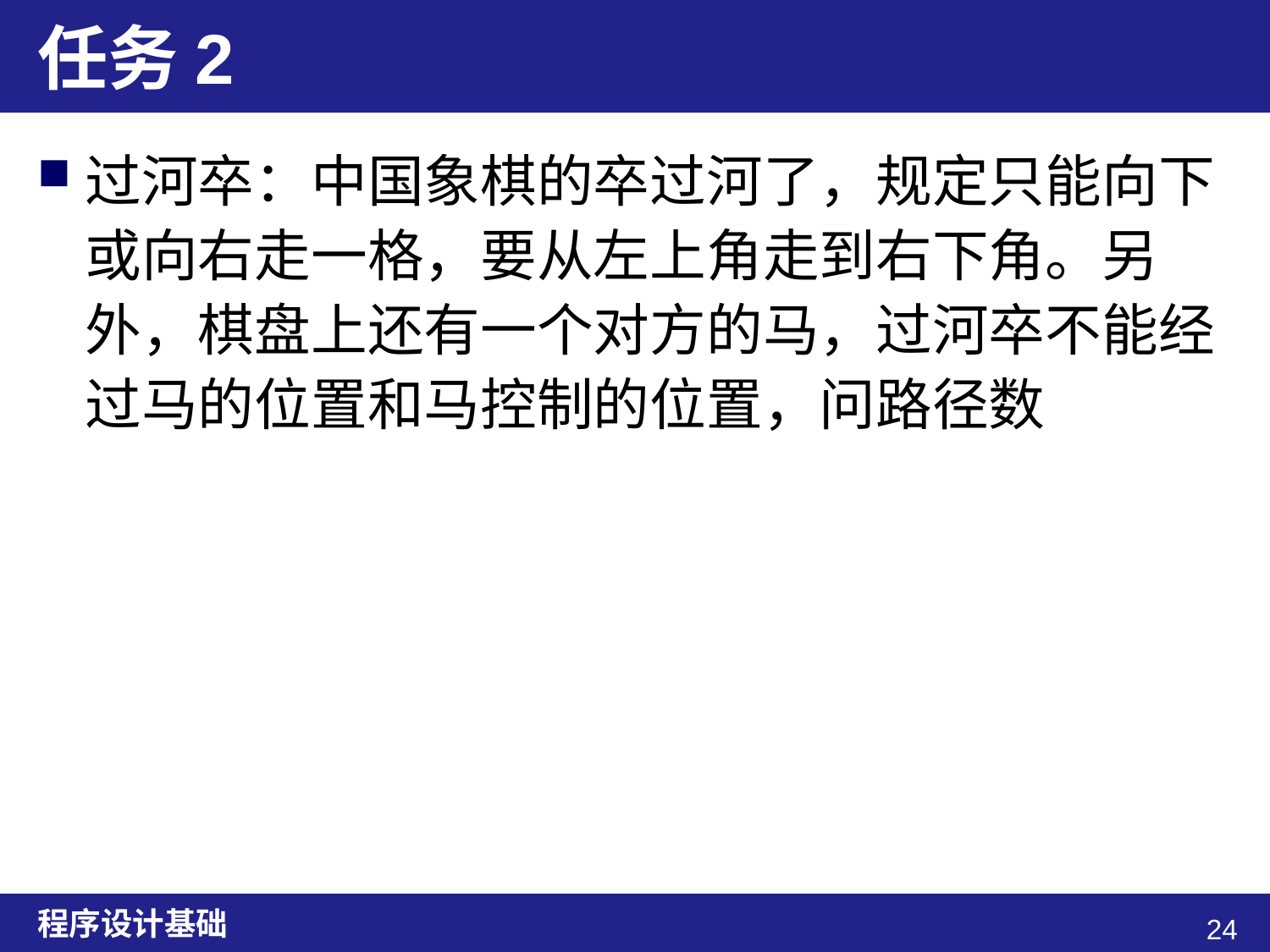

# 任务2
过河卒：中国象棋的卒过河了，规定只能向下或向右走一格，要从左上角走到右下角。另外，棋盘上还有一个对方的马，过河卒不能经过马的位置和马控制的位置，问路径数